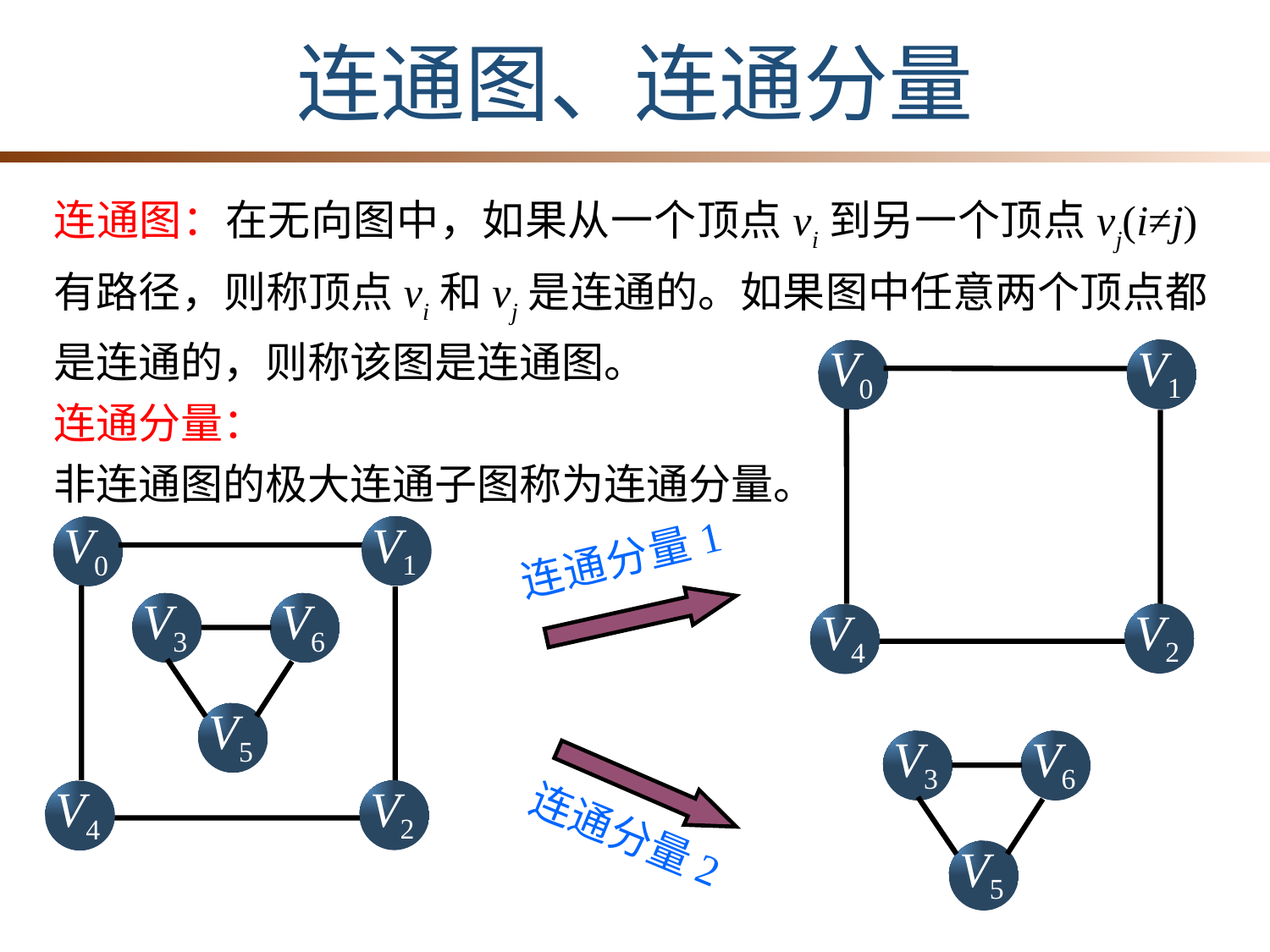

连通图、连通分量
连通图：在无向图中，如果从一个顶点vi到另一个顶点vj(i≠j)有路径，则称顶点vi和vj是连通的。如果图中任意两个顶点都是连通的，则称该图是连通图。
连通分量：
非连通图的极大连通子图称为连通分量。
V1
V0

V2
V4

V1
V0

连通分量1

V3
V6

V5

V3
V6

V5

连通分量2
V2
V4